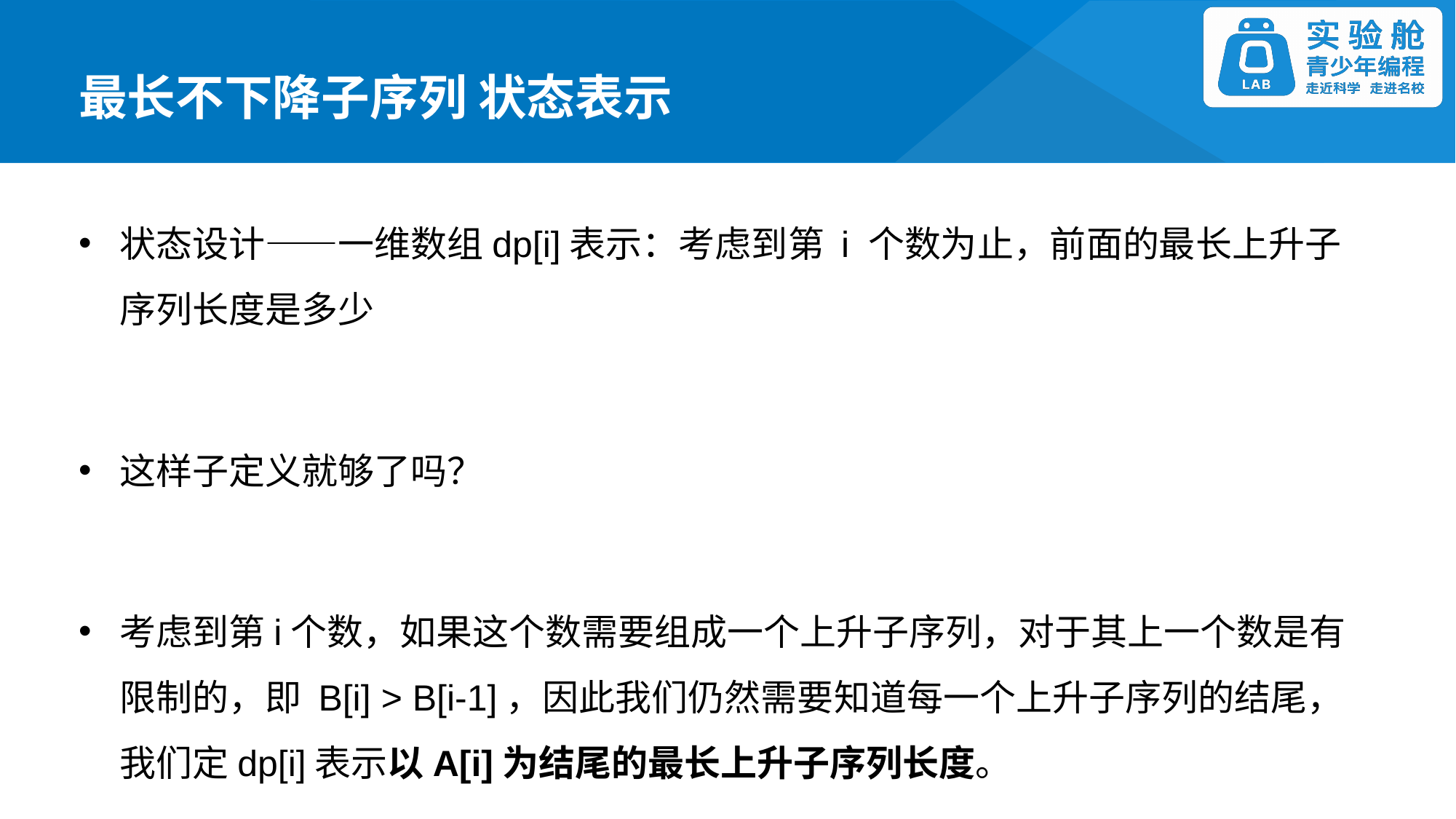

最长不下降子序列 状态表示
状态设计——一维数组dp[i]表示：考虑到第 i 个数为止，前面的最长上升子序列长度是多少

这样子定义就够了吗？

考虑到第i个数，如果这个数需要组成一个上升子序列，对于其上一个数是有限制的，即 B[i] > B[i-1]，因此我们仍然需要知道每一个上升子序列的结尾，我们定dp[i]表示以A[i]为结尾的最长上升子序列长度。